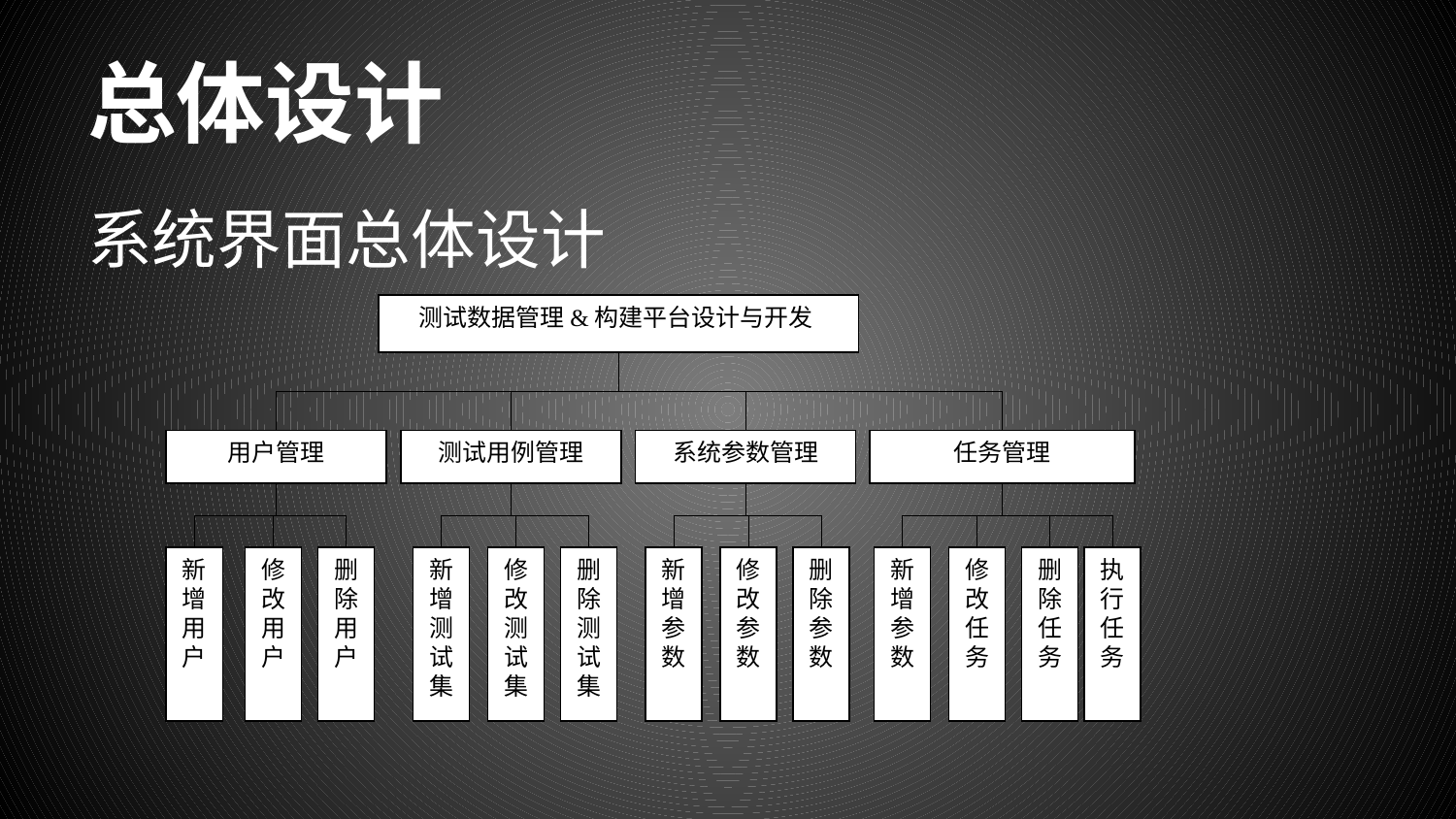

# 总体设计
系统界面总体设计
测试数据管理&构建平台设计与开发

用户管理
测试用例管理
系统参数管理
任务管理

新增用户
修改用户
删除用户
新增测试集
修改测试集
删除测试集
新增参数
修改参数
删除参数
新增参数
修改任务
删除任务
执行任务